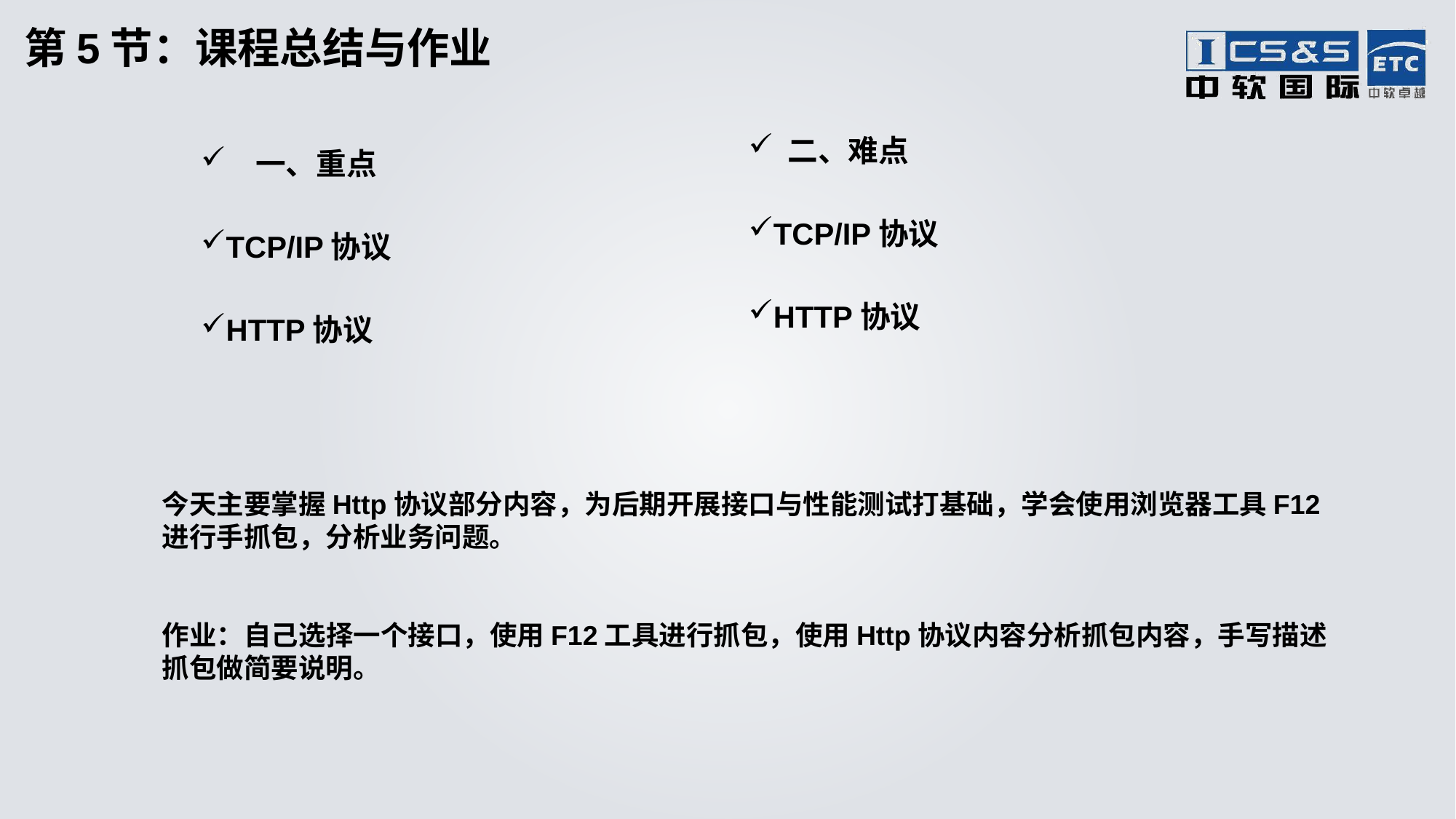

第5节：课程总结与作业
 二、难点
TCP/IP协议
HTTP协议
一、重点
TCP/IP协议
HTTP协议

今天主要掌握Http协议部分内容，为后期开展接口与性能测试打基础，学会使用浏览器工具F12进行手抓包，分析业务问题。

作业：自己选择一个接口，使用F12工具进行抓包，使用Http协议内容分析抓包内容，手写描述抓包做简要说明。